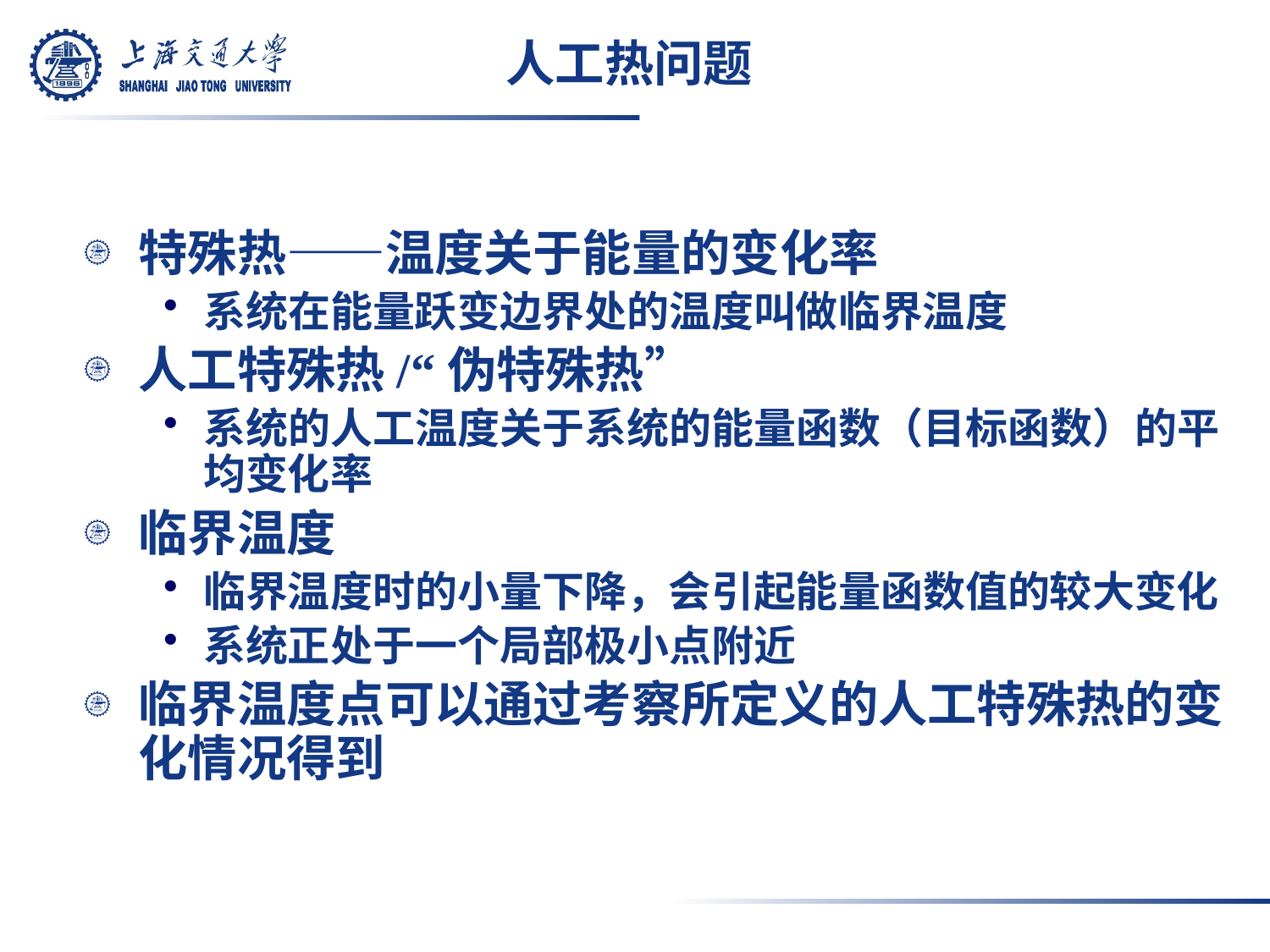

# 人工热问题
特殊热——温度关于能量的变化率
系统在能量跃变边界处的温度叫做临界温度
人工特殊热/“伪特殊热”
系统的人工温度关于系统的能量函数（目标函数）的平均变化率
临界温度
临界温度时的小量下降，会引起能量函数值的较大变化
系统正处于一个局部极小点附近
临界温度点可以通过考察所定义的人工特殊热的变化情况得到